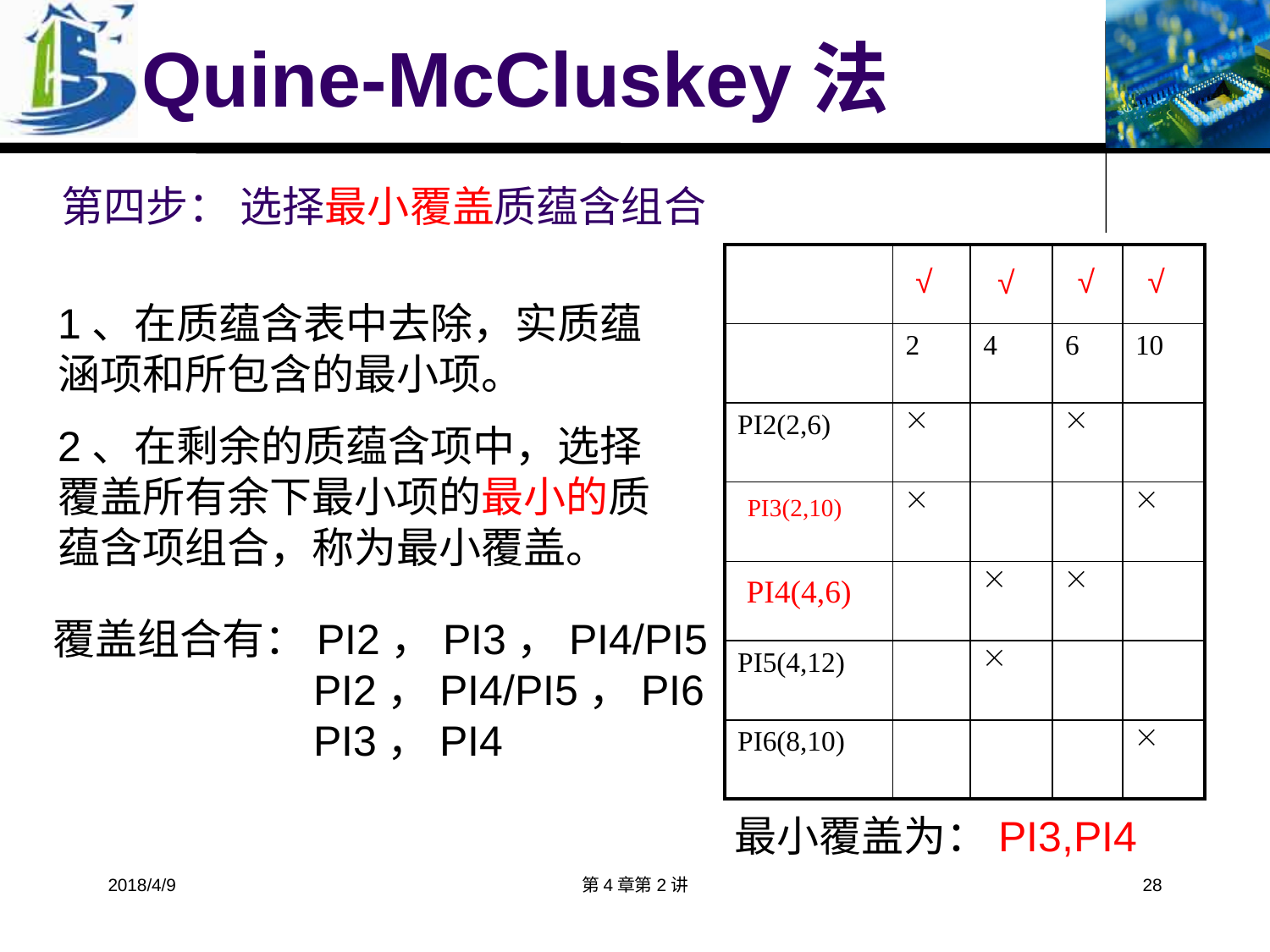

# Quine-McCluskey法
第四步： 选择最小覆盖质蕴含组合
|  |  |  |  |  |
| --- | --- | --- | --- | --- |
|  | 2 | 4 | 6 | 10 |
| PI2(2,6) | × |  | × |  |
| PI3(2,10) | × |  |  | × |
| PI4(4,6) |  | × | × |  |
| PI5(4,12) |  | × |  |  |
| PI6(8,10) |  |  |  | × |
√
√
√
√
1、在质蕴含表中去除，实质蕴涵项和所包含的最小项。
2、在剩余的质蕴含项中，选择覆盖所有余下最小项的最小的质蕴含项组合，称为最小覆盖。
PI3(2,10)
PI4(4,6)
覆盖组合有：PI2，PI3，PI4/PI5
                      PI2，PI4/PI5，PI6
                      PI3，PI4
最小覆盖为：PI3,PI4
2018/4/9
第4章第2讲
28